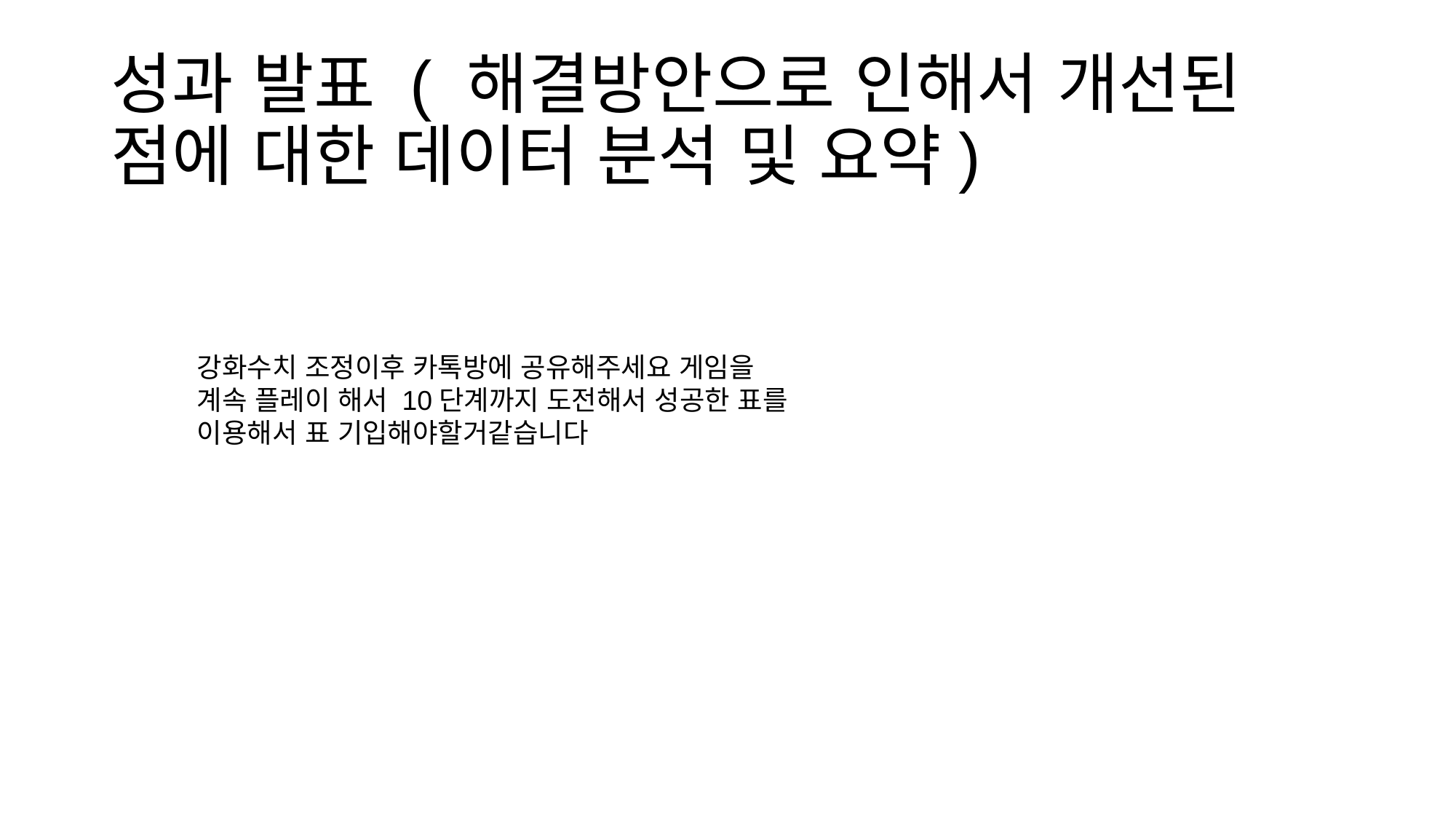

# 성과 발표 ( 해결방안으로 인해서 개선된 점에 대한 데이터 분석 및 요약)
강화수치 조정이후 카톡방에 공유해주세요 게임을 계속 플레이 해서 10단계까지 도전해서 성공한 표를 이용해서 표 기입해야할거같습니다